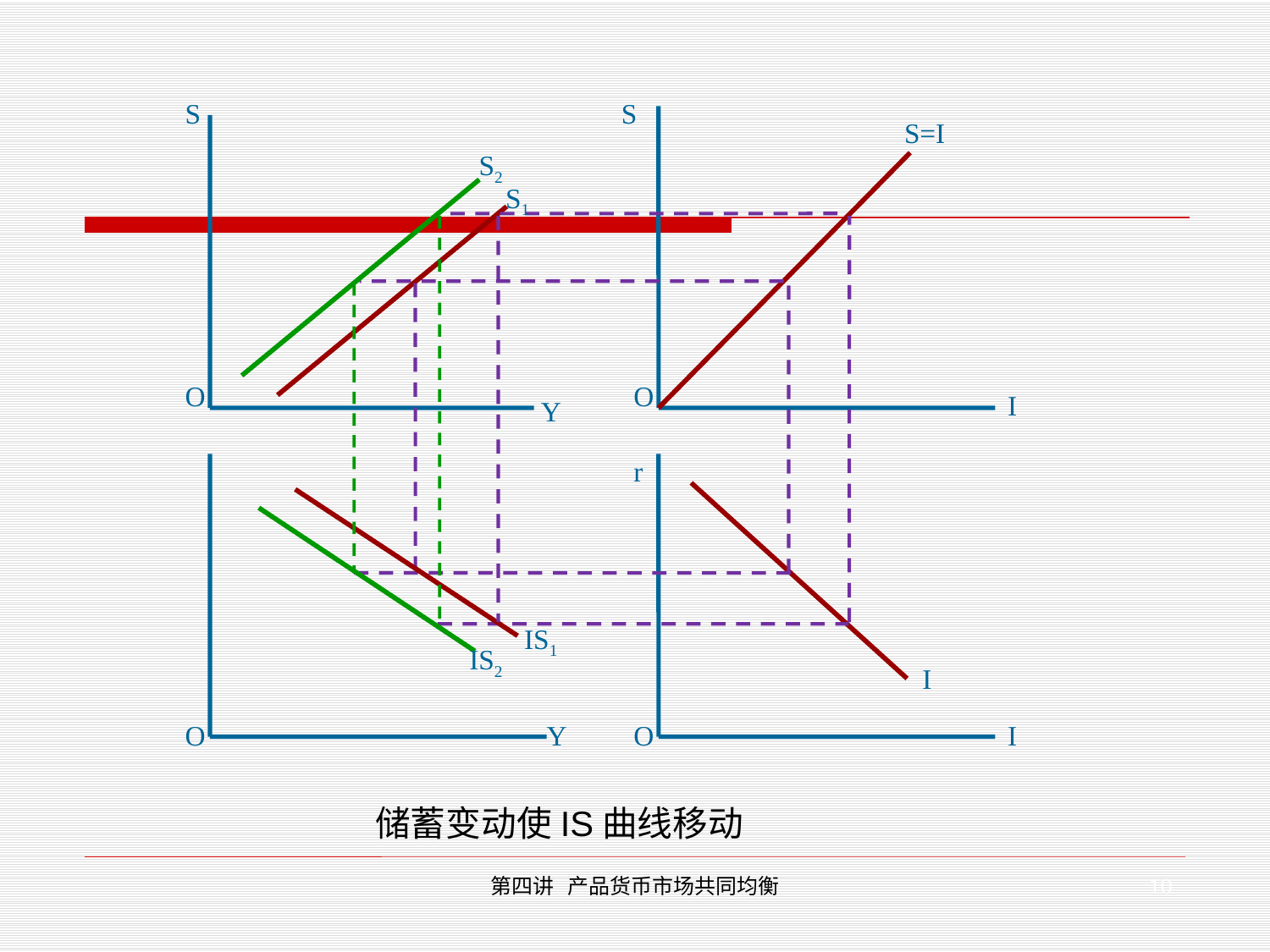

S
S

S=I
S2

S1

O
O
I
Y

r

IS1

IS2
I
O
Y
O
I

储蓄变动使IS曲线移动
10
第四讲   产品货币市场共同均衡